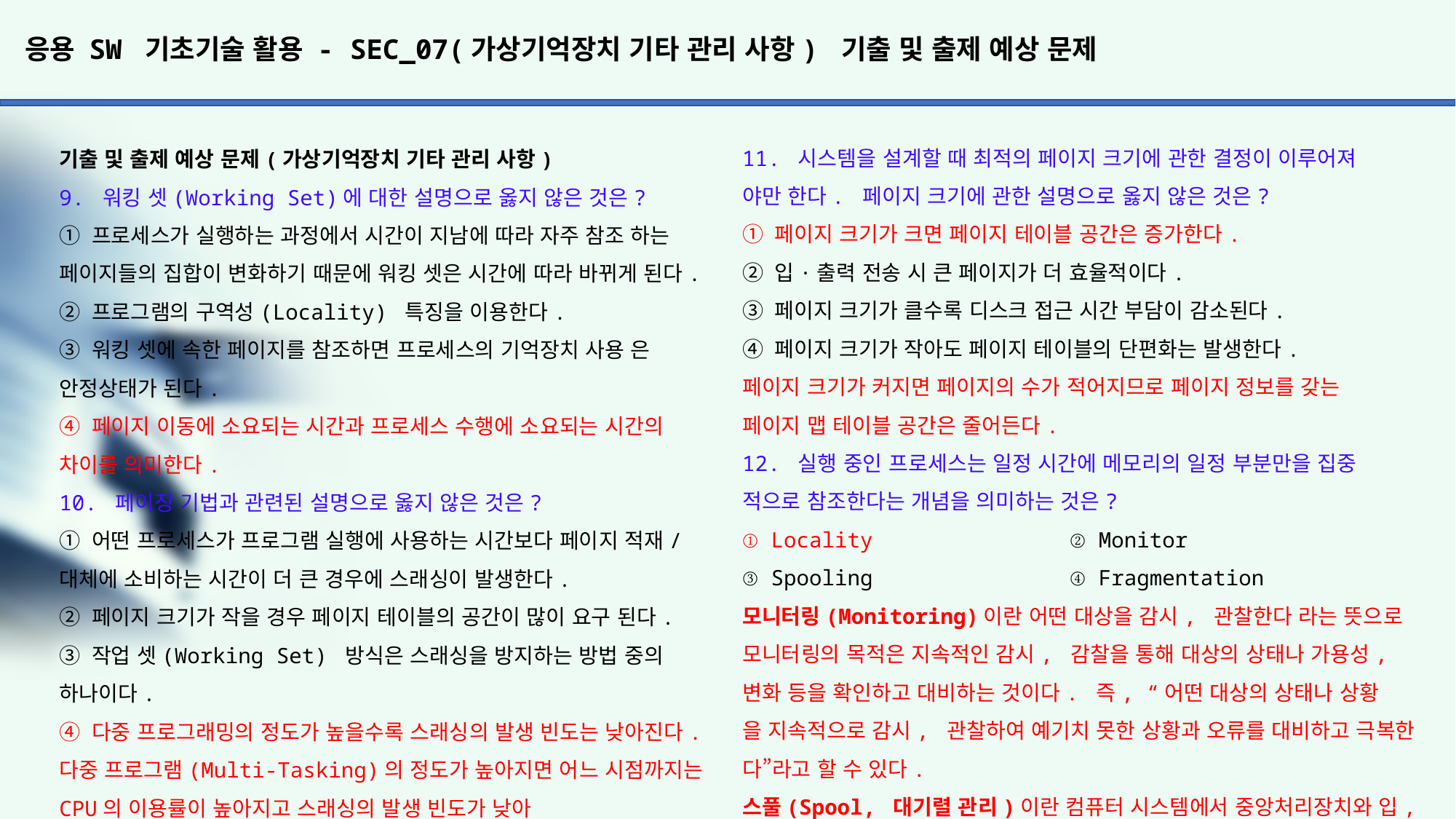

# 응용 SW 기초기술 활용 - SEC_07(가상기억장치 기타 관리 사항) 기출 및 출제 예상 문제
11. 시스템을 설계할 때 최적의 페이지 크기에 관한 결정이 이루어져
야만 한다. 페이지 크기에 관한 설명으로 옳지 않은 것은?
① 페이지 크기가 크면 페이지 테이블 공간은 증가한다.
② 입·출력 전송 시 큰 페이지가 더 효율적이다.
③ 페이지 크기가 클수록 디스크 접근 시간 부담이 감소된다.
④ 페이지 크기가 작아도 페이지 테이블의 단편화는 발생한다.
페이지 크기가 커지면 페이지의 수가 적어지므로 페이지 정보를 갖는
페이지 맵 테이블 공간은 줄어든다.
12. 실행 중인 프로세스는 일정 시간에 메모리의 일정 부분만을 집중
적으로 참조한다는 개념을 의미하는 것은?
① Locality		② Monitor
③ Spooling		④ Fragmentation
모니터링(Monitoring)이란 어떤 대상을 감시, 관찰한다 라는 뜻으로
모니터링의 목적은 지속적인 감시, 감찰을 통해 대상의 상태나 가용성,
변화 등을 확인하고 대비하는 것이다. 즉, “어떤 대상의 상태나 상황
을 지속적으로 감시, 관찰하여 예기치 못한 상황과 오류를 대비하고 극복한다”라고 할 수 있다.
스풀(Spool, 대기렬 관리)이란 컴퓨터 시스템에서 중앙처리장치와 입, 출력장치가 독립적으로 동작하도록 함으로써 중앙처리장치에 비해 주변장치의 처리속도가 느려서 발생하는 대기시간을 줄이기 위해 고안된 기법이다. Spooling은 Spool을 적용하는 것 또는 Spool을 위해 마련한 저장공간을 채우는 동작을 의미한다. 스풀러(Spooler, 대기렬 관리 프로그램) 또 인쇄 관리 소프트웨어는 우선 순위를 작업에 작업에
할당할 수 있게 하고, 인쇄할 때 사용자에게 알리며, 프린터끼리 서로 작업을 나누는 등의 일을 담당한다.
단편화(Fragmentation)는 기억 장치의 빈 공간 또는 자료가 여러 개의 조각으로 나뉘는 현상을 말한다. 이 현상은 기억장치의 사용 가능한 공간을 줄이거나, 읽기와 쓰기의 수행속도를 늦추는 문제점을 야기한다.
기출 및 출제 예상 문제(가상기억장치 기타 관리 사항)
9. 워킹 셋(Working Set)에 대한 설명으로 옳지 않은 것은?
① 프로세스가 실행하는 과정에서 시간이 지남에 따라 자주 참조 하는 페이지들의 집합이 변화하기 때문에 워킹 셋은 시간에 따라 바뀌게 된다.
② 프로그램의 구역성(Locality) 특징을 이용한다.
③ 워킹 셋에 속한 페이지를 참조하면 프로세스의 기억장치 사용 은 안정상태가 된다.
④ 페이지 이동에 소요되는 시간과 프로세스 수행에 소요되는 시간의 차이를 의미한다.
10. 페이징 기법과 관련된 설명으로 옳지 않은 것은?
① 어떤 프로세스가 프로그램 실행에 사용하는 시간보다 페이지 적재/대체에 소비하는 시간이 더 큰 경우에 스래싱이 발생한다.
② 페이지 크기가 작을 경우 페이지 테이블의 공간이 많이 요구 된다.
③ 작업 셋(Working Set) 방식은 스래싱을 방지하는 방법 중의 하나이다.
④ 다중 프로그래밍의 정도가 높을수록 스래싱의 발생 빈도는 낮아진다.
다중 프로그램(Multi-Tasking)의 정도가 높아지면 어느 시점까지는 CPU의 이용률이 높아지고 스래싱의 발생 빈도가 낮아
지지만 어느 시점을 넘어서면 CPU 이용률이 낮아지고 스래싱의 발생 빈도는 높아진다. 다중 프로그래밍 정도가 높다고 무조건
좋은 것은 아니다.